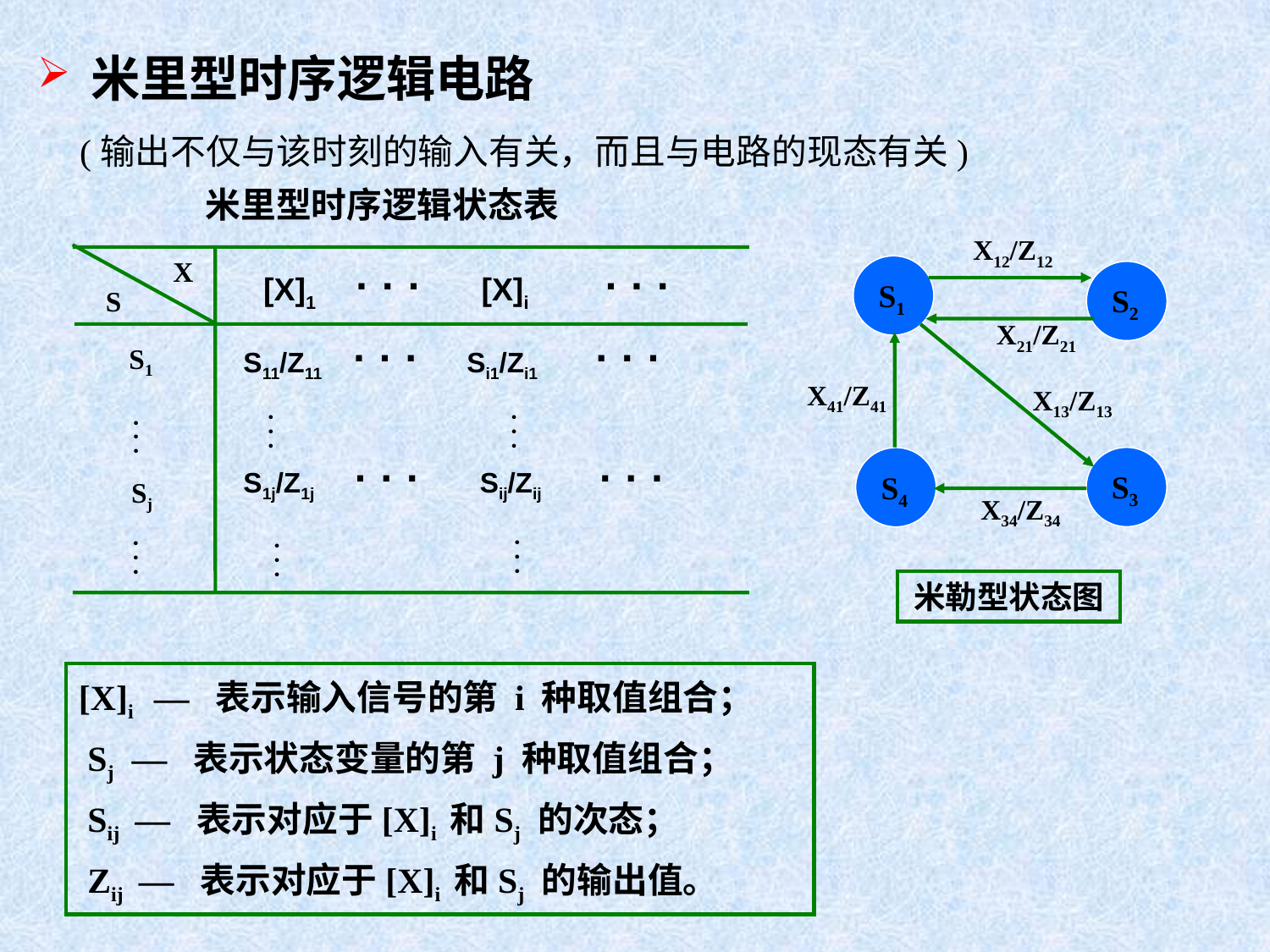

米里型时序逻辑电路
    (输出不仅与该时刻的输入有关，而且与电路的现态有关)
米里型时序逻辑状态表

    [X]1         · · ·     [X]i               · · ·

X
S

  S11/Z11       · · ·    Si1/Zi1             · · ·

  S1j/Z1j         · · ·     Sij/Zij             · · ·

S1
· · ·
· · ·
· · ·
Sj
· · ·
· · ·
· · ·

X12/Z12

S1
S2

X21/Z21

X41/Z41
X13/Z13

S3
S4
X34/Z34

米勒型状态图
[X]i    —  表示输入信号的第 i 种取值组合；
 Sj  —  表示状态变量的第 j 种取值组合；
 Sij   —  表示对应于[X]i 和Sj 的次态；
 Zij   —  表示对应于[X]i 和Sj 的输出值。